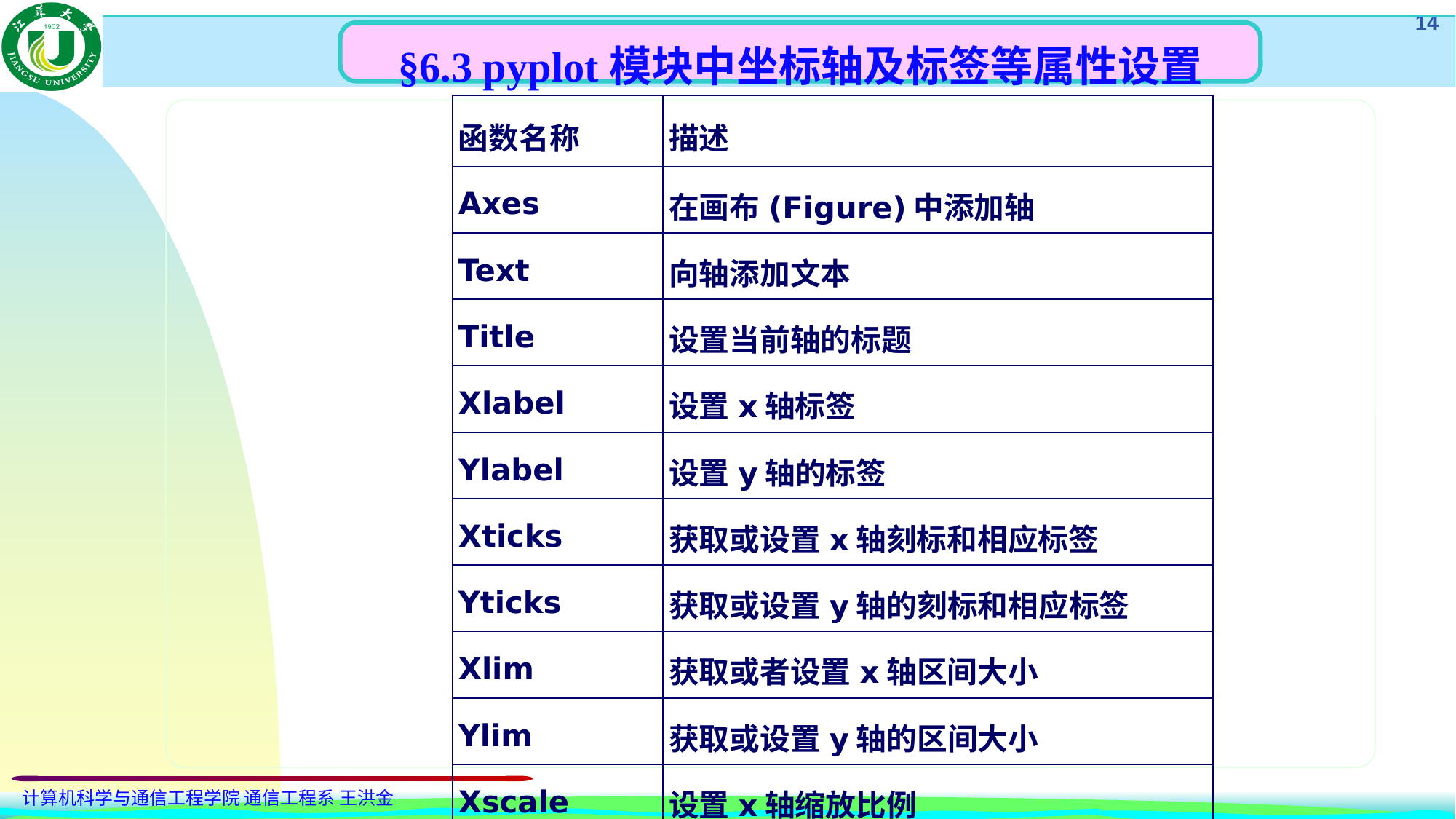

§6.3 pyplot模块中坐标轴及标签等属性设置
| 函数名称 | 描述 |
| --- | --- |
| Axes | 在画布(Figure)中添加轴 |
| Text | 向轴添加文本 |
| Title | 设置当前轴的标题 |
| Xlabel | 设置x轴标签 |
| Ylabel | 设置y轴的标签 |
| Xticks | 获取或设置x轴刻标和相应标签 |
| Yticks | 获取或设置y轴的刻标和相应标签 |
| Xlim | 获取或者设置x轴区间大小 |
| Ylim | 获取或设置y轴的区间大小 |
| Xscale | 设置x轴缩放比例 |
| Yscale | 设置y轴的缩放比例 |